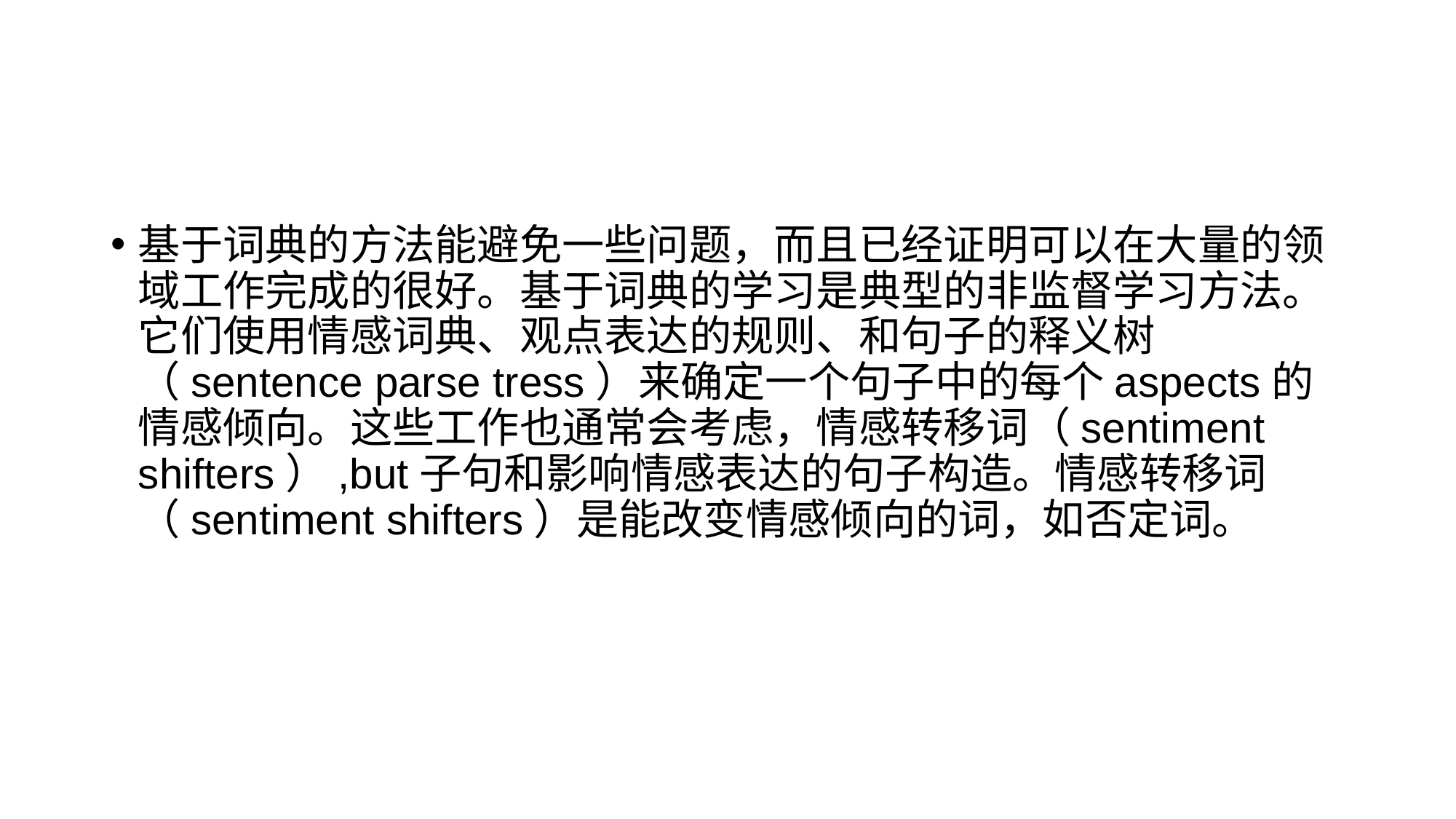

#
基于词典的方法能避免一些问题，而且已经证明可以在大量的领域工作完成的很好。基于词典的学习是典型的非监督学习方法。它们使用情感词典、观点表达的规则、和句子的释义树（sentence parse tress）来确定一个句子中的每个aspects的情感倾向。这些工作也通常会考虑，情感转移词（sentiment shifters）,but子句和影响情感表达的句子构造。情感转移词（sentiment shifters）是能改变情感倾向的词，如否定词。